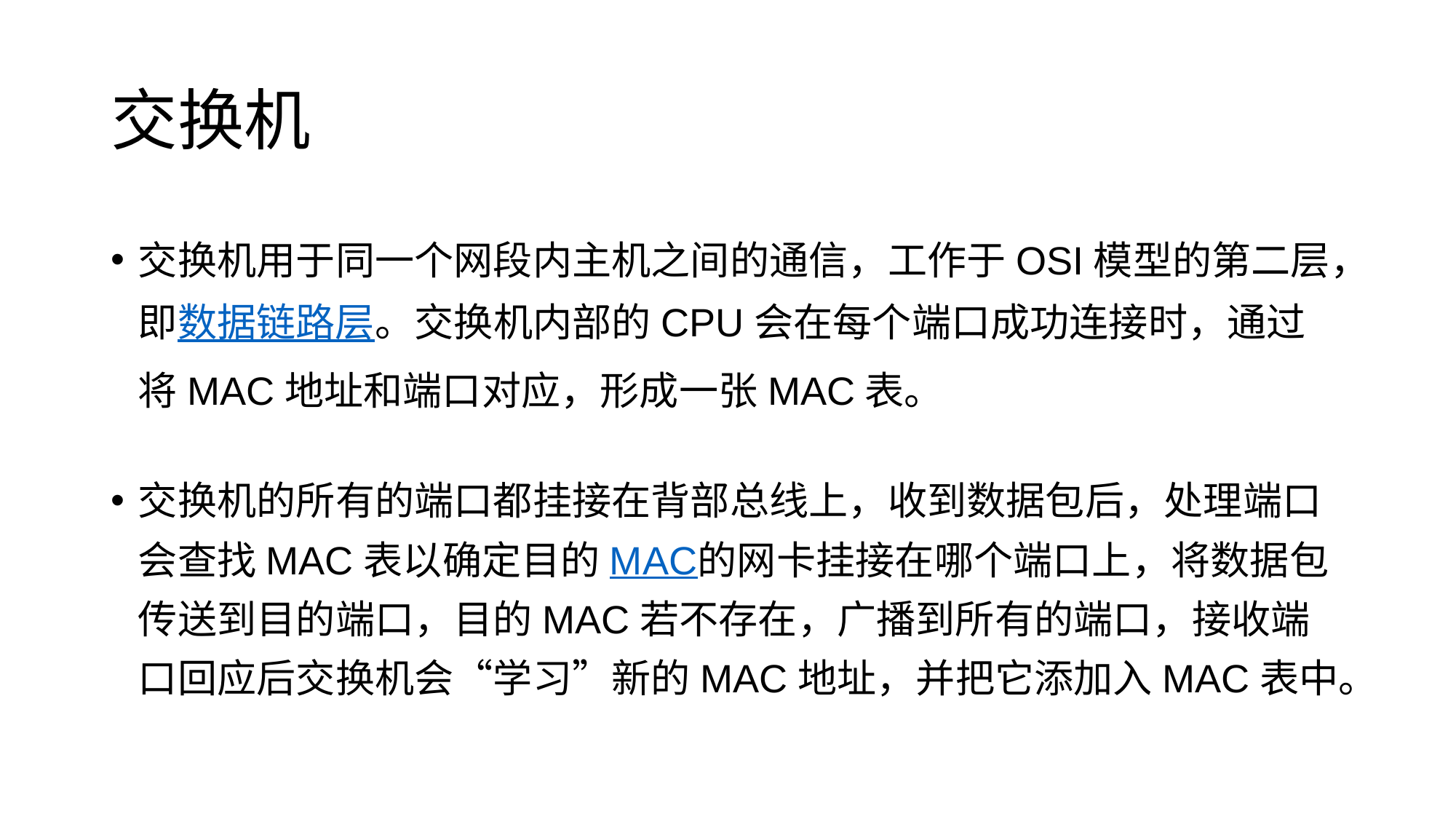

# 交换机
交换机用于同一个网段内主机之间的通信，工作于OSI模型的第二层，即数据链路层。交换机内部的CPU会在每个端口成功连接时，通过将MAC地址和端口对应，形成一张MAC表。

交换机的所有的端口都挂接在背部总线上，收到数据包后，处理端口会查找MAC表以确定目的MAC的网卡挂接在哪个端口上，将数据包传送到目的端口，目的MAC若不存在，广播到所有的端口，接收端口回应后交换机会“学习”新的MAC地址，并把它添加入MAC表中。